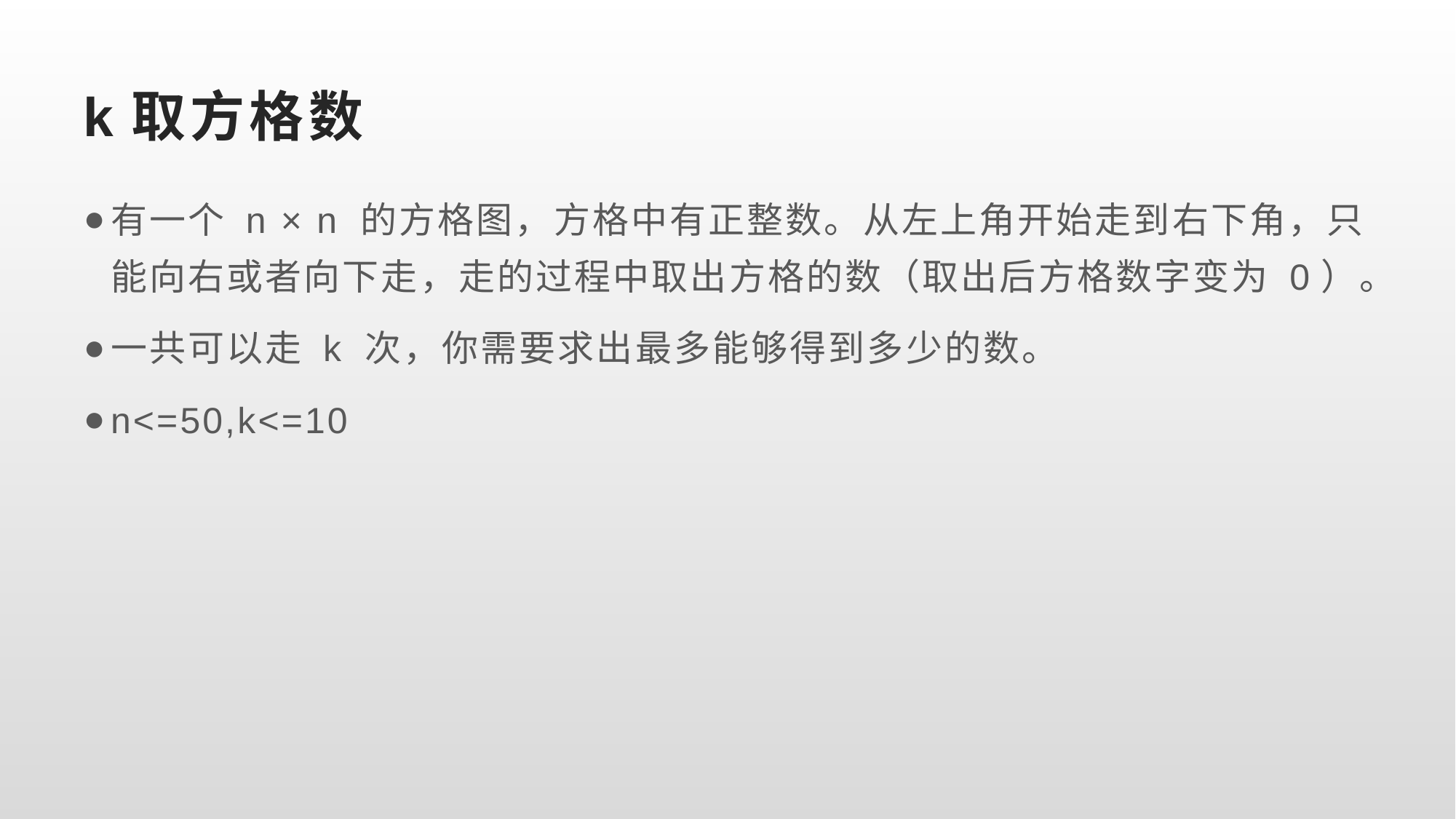

# k取方格数
有一个 n × n 的方格图，方格中有正整数。从左上角开始走到右下角，只能向右或者向下走，走的过程中取出方格的数（取出后方格数字变为 0）。
一共可以走 k 次，你需要求出最多能够得到多少的数。
n<=50,k<=10